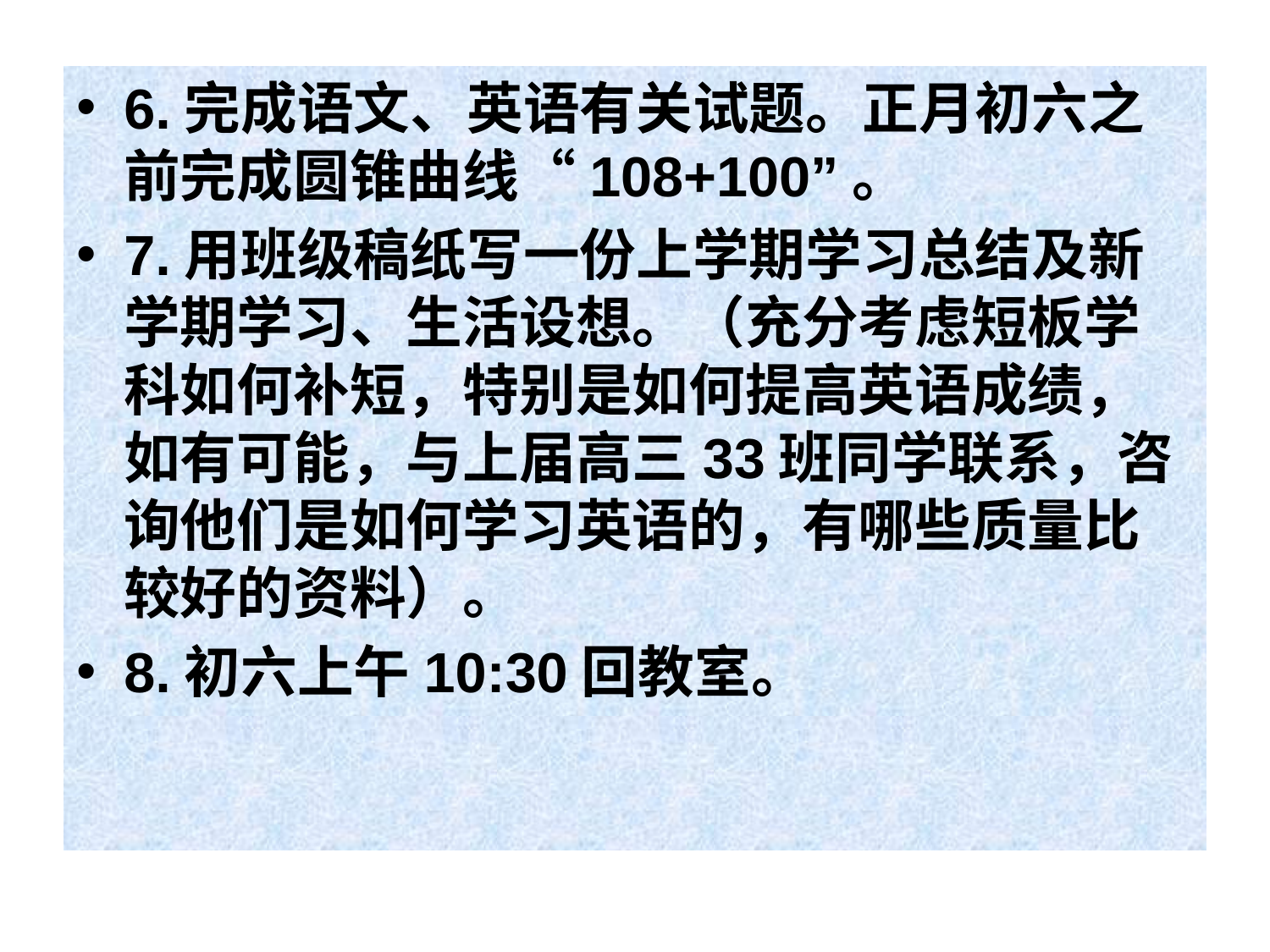

6.完成语文、英语有关试题。正月初六之前完成圆锥曲线“108+100”。
7.用班级稿纸写一份上学期学习总结及新学期学习、生活设想。（充分考虑短板学科如何补短，特别是如何提高英语成绩，如有可能，与上届高三33班同学联系，咨询他们是如何学习英语的，有哪些质量比较好的资料）。
8.初六上午10:30回教室。